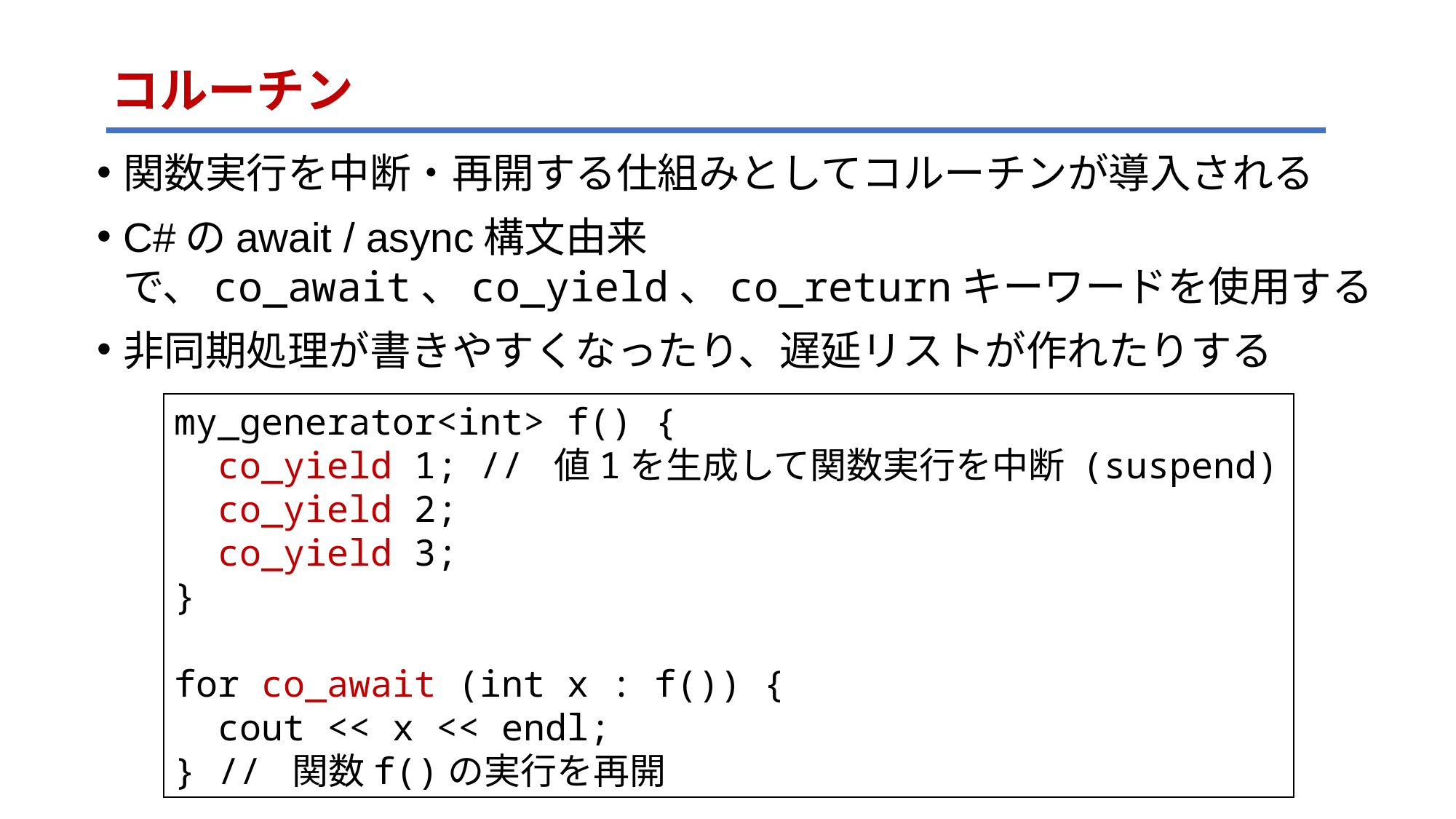

# コルーチン
関数実行を中断・再開する仕組みとしてコルーチンが導入される
C#のawait / async構文由来で、co_await、co_yield、co_returnキーワードを使用する
非同期処理が書きやすくなったり、遅延リストが作れたりする
my_generator<int> f() {
  co_yield 1; // 値1を生成して関数実行を中断 (suspend)
  co_yield 2;
  co_yield 3;
}

for co_await (int x : f()) {
  cout << x << endl;
} // 関数f()の実行を再開